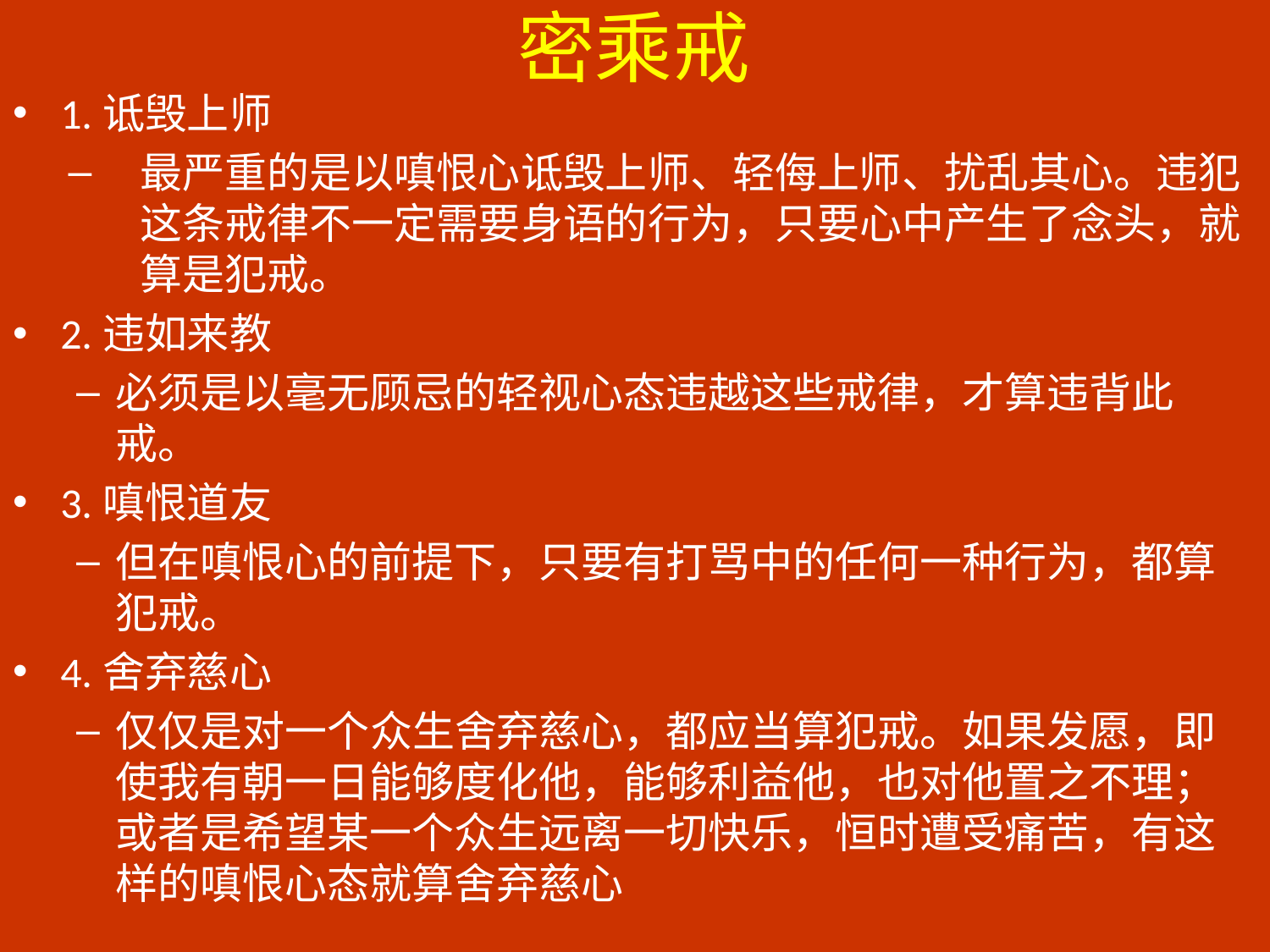

# 密乘戒
1.诋毁上师
最严重的是以嗔恨心诋毁上师、轻侮上师、扰乱其心。违犯这条戒律不一定需要身语的行为，只要心中产生了念头，就算是犯戒。
2.违如来教
必须是以毫无顾忌的轻视心态违越这些戒律，才算违背此戒。
3.嗔恨道友
但在嗔恨心的前提下，只要有打骂中的任何一种行为，都算犯戒。
4.舍弃慈心
仅仅是对一个众生舍弃慈心，都应当算犯戒。如果发愿，即使我有朝一日能够度化他，能够利益他，也对他置之不理；或者是希望某一个众生远离一切快乐，恒时遭受痛苦，有这样的嗔恨心态就算舍弃慈心